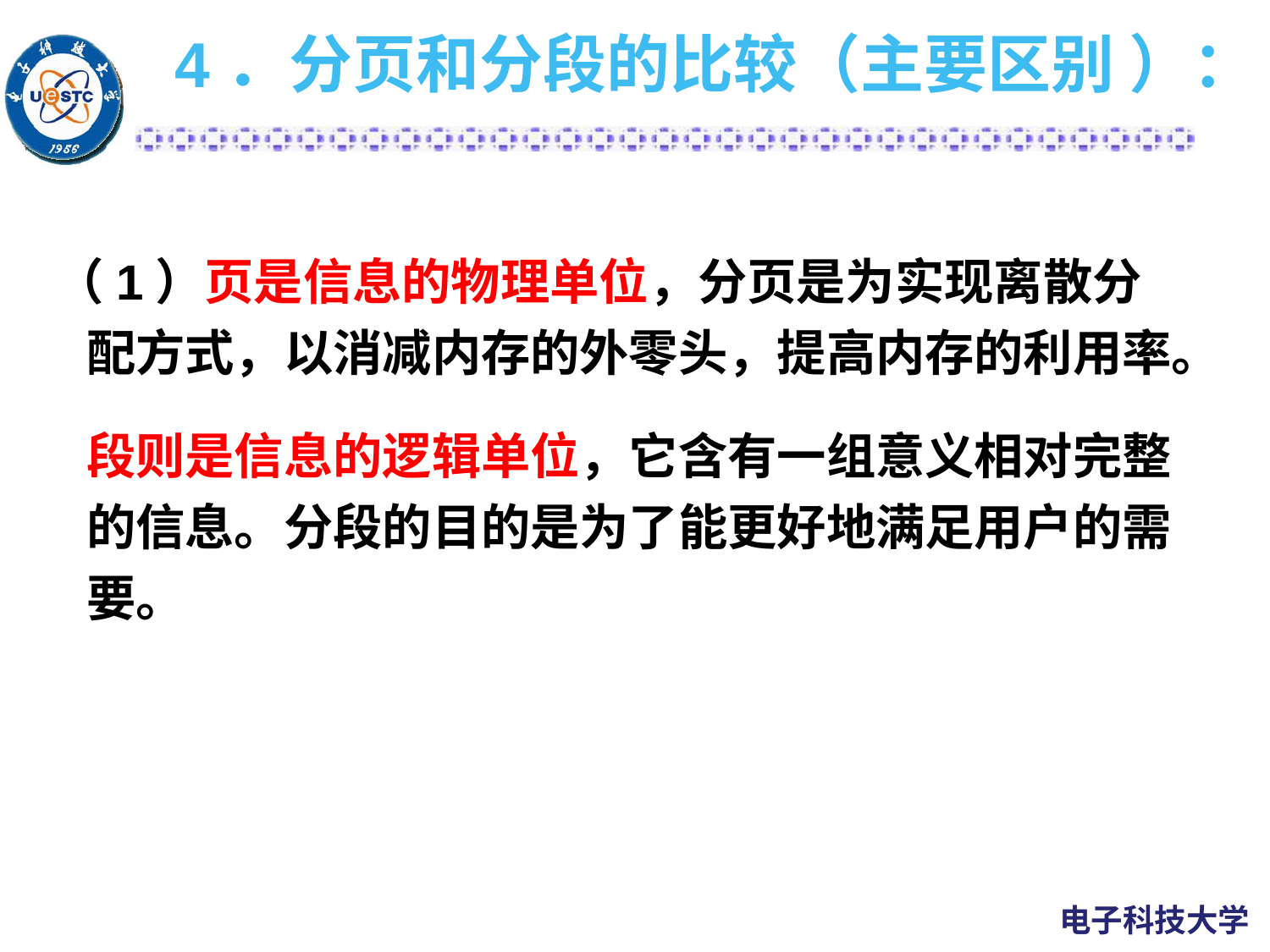

# 4．分页和分段的比较（主要区别 ）：
（1）页是信息的物理单位，分页是为实现离散分配方式，以消减内存的外零头，提高内存的利用率。
	段则是信息的逻辑单位，它含有一组意义相对完整的信息。分段的目的是为了能更好地满足用户的需要。